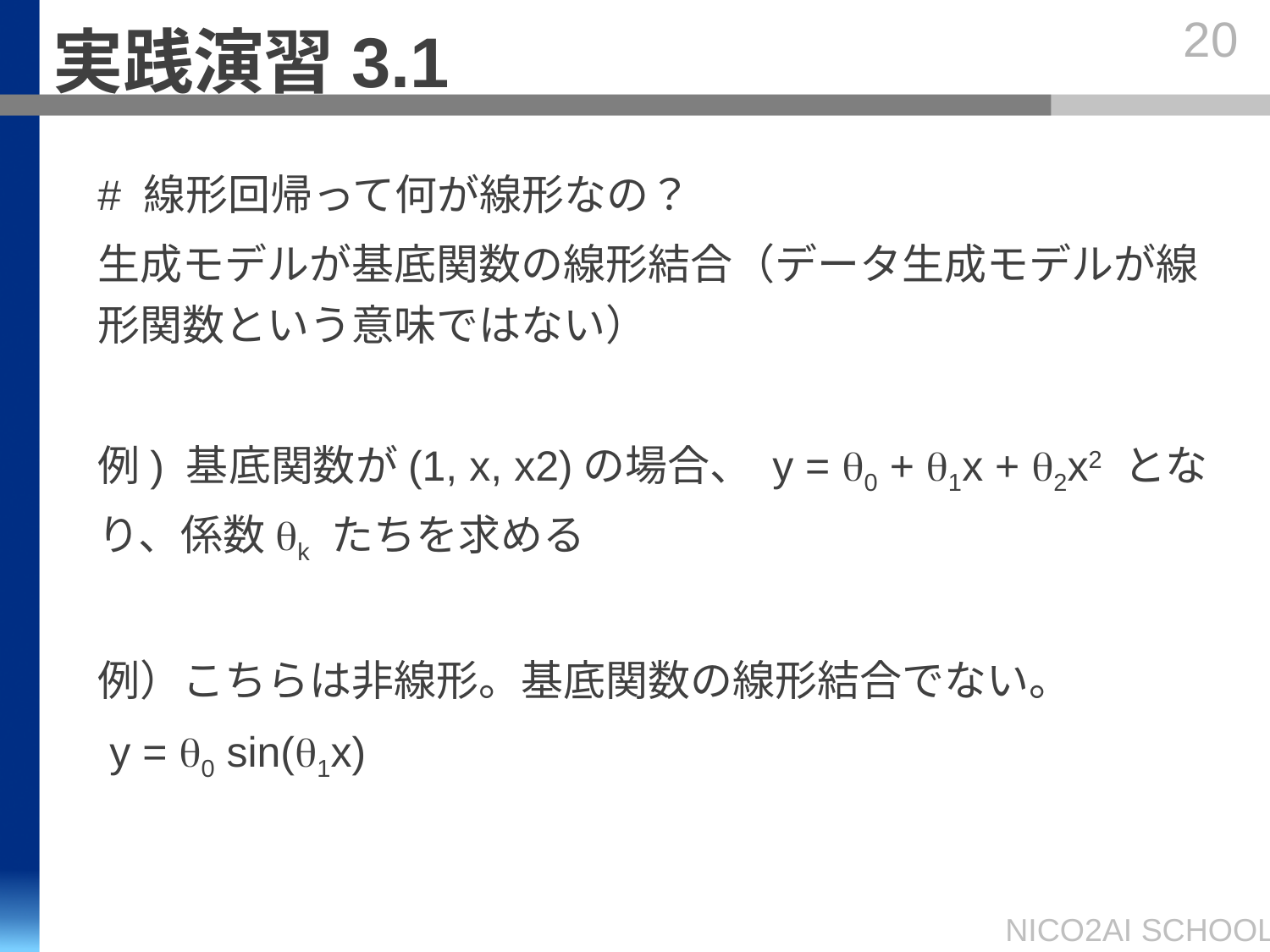

# 実践演習3.1
20
# 線形回帰って何が線形なの？
生成モデルが基底関数の線形結合（データ生成モデルが線形関数という意味ではない）

例) 基底関数が(1, x, x2)の場合、 y = θ0 + θ1x + θ2x2 となり、係数θk たちを求める

例）こちらは非線形。基底関数の線形結合でない。
 y = θ0 sin(θ1x)